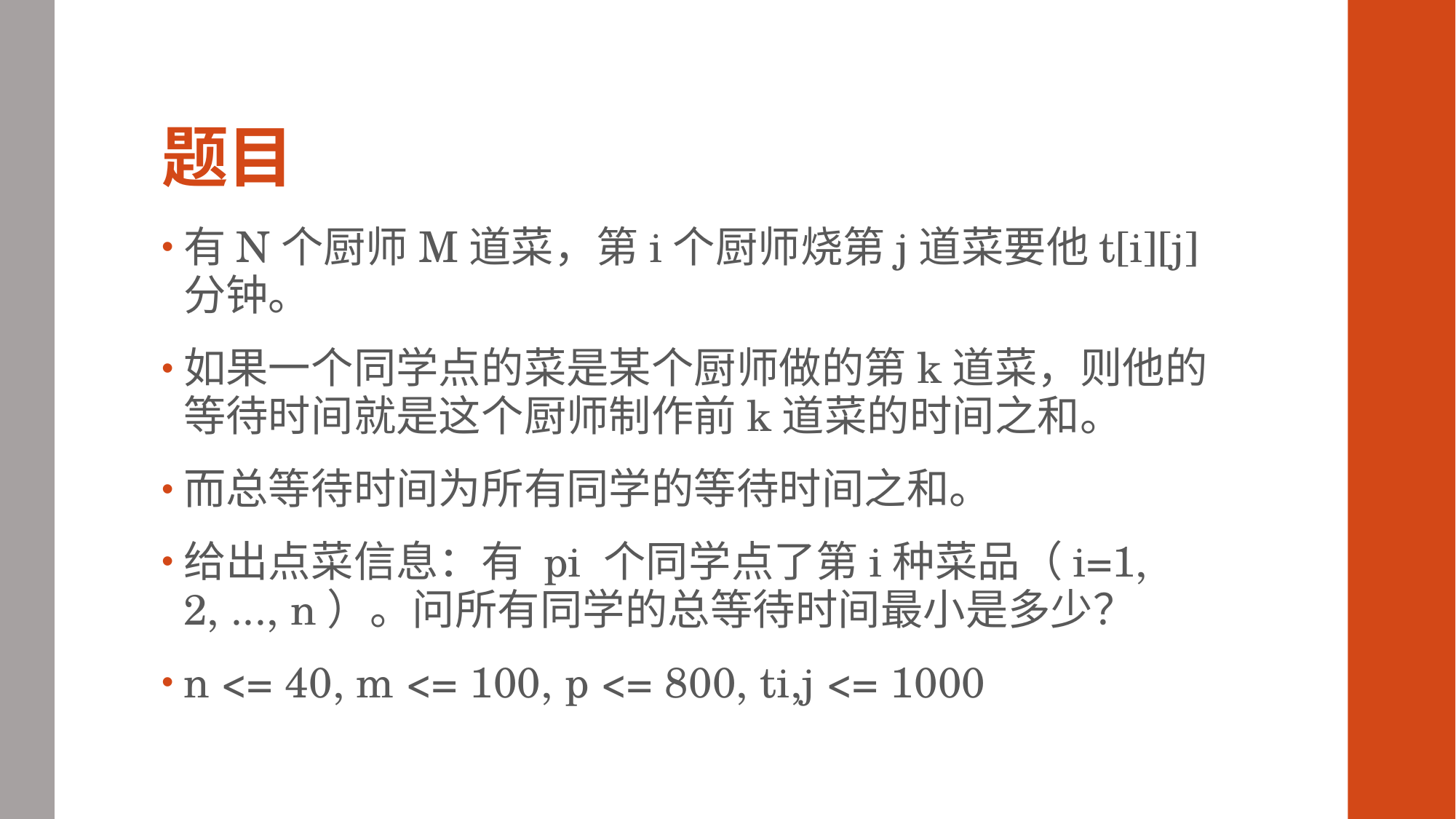

# 题目
有N个厨师M道菜，第i个厨师烧第j道菜要他t[i][j]分钟。
如果一个同学点的菜是某个厨师做的第k道菜，则他的等待时间就是这个厨师制作前k道菜的时间之和。
而总等待时间为所有同学的等待时间之和。
给出点菜信息：有 pi 个同学点了第i种菜品（i=1, 2, ..., n）。问所有同学的总等待时间最小是多少？
n <= 40, m <= 100, p <= 800, ti,j <= 1000